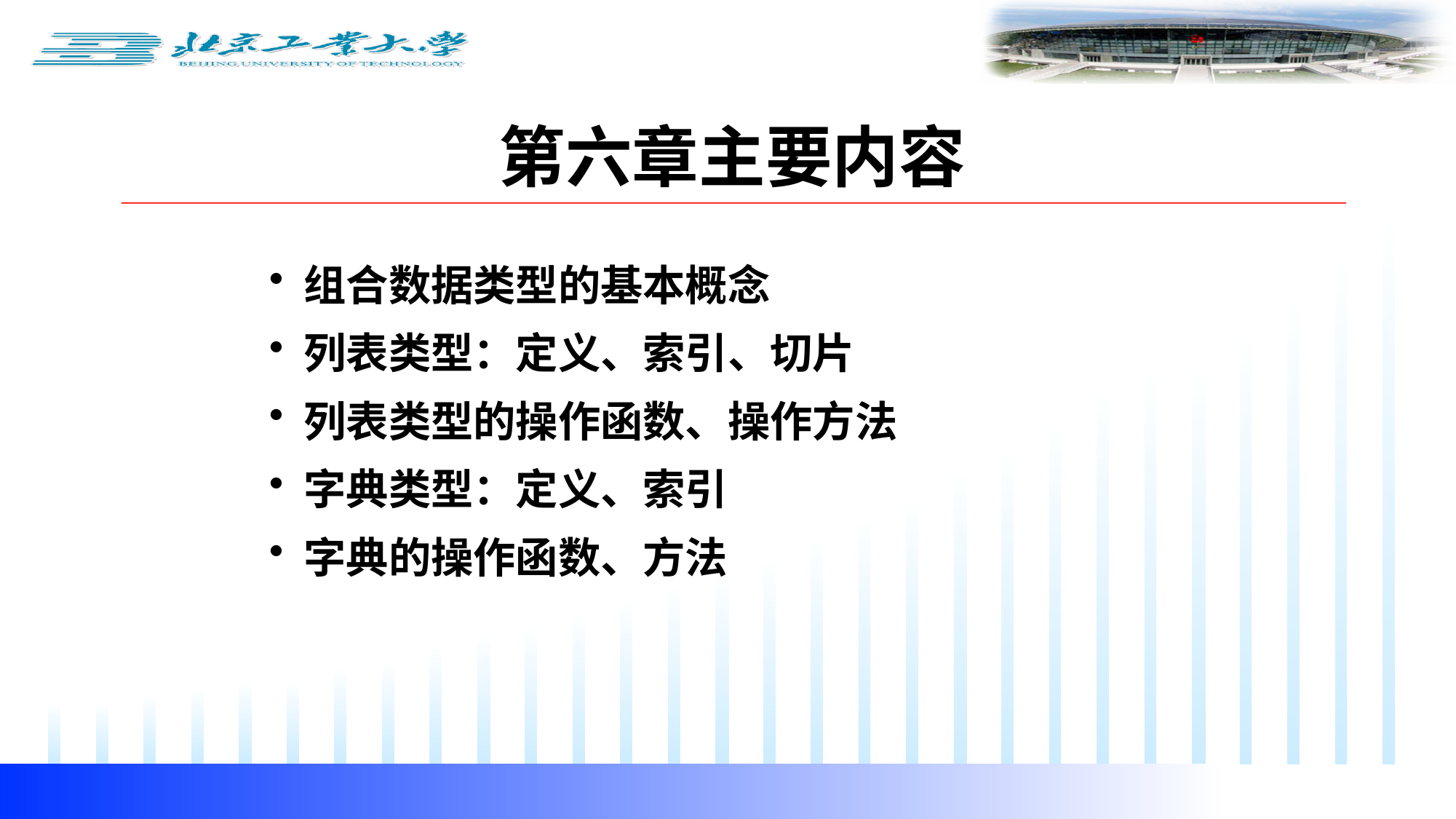

# 第六章主要内容
 组合数据类型的基本概念
 列表类型：定义、索引、切片
 列表类型的操作函数、操作方法
 字典类型：定义、索引
 字典的操作函数、方法